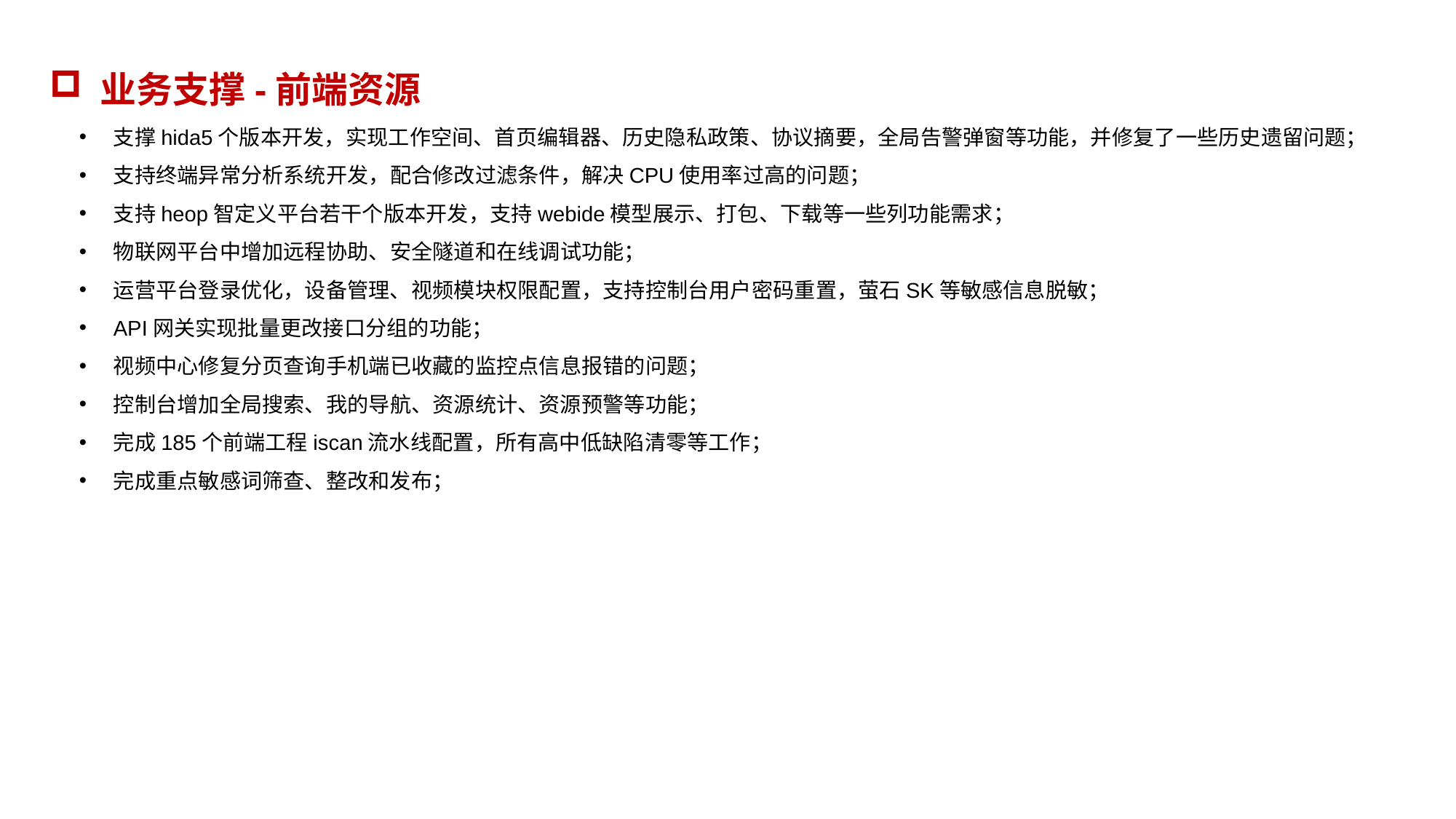

业务支撑-前端资源
支撑hida5个版本开发，实现工作空间、首页编辑器、历史隐私政策、协议摘要，全局告警弹窗等功能，并修复了一些历史遗留问题；
支持终端异常分析系统开发，配合修改过滤条件，解决CPU使用率过高的问题；
支持heop智定义平台若干个版本开发，支持webide模型展示、打包、下载等一些列功能需求；
物联网平台中增加远程协助、安全隧道和在线调试功能；
运营平台登录优化，设备管理、视频模块权限配置，支持控制台用户密码重置，萤石SK等敏感信息脱敏；
API网关实现批量更改接口分组的功能；
视频中心修复分页查询手机端已收藏的监控点信息报错的问题；
控制台增加全局搜索、我的导航、资源统计、资源预警等功能；
完成185个前端工程iscan流水线配置，所有高中低缺陷清零等工作；
完成重点敏感词筛查、整改和发布；